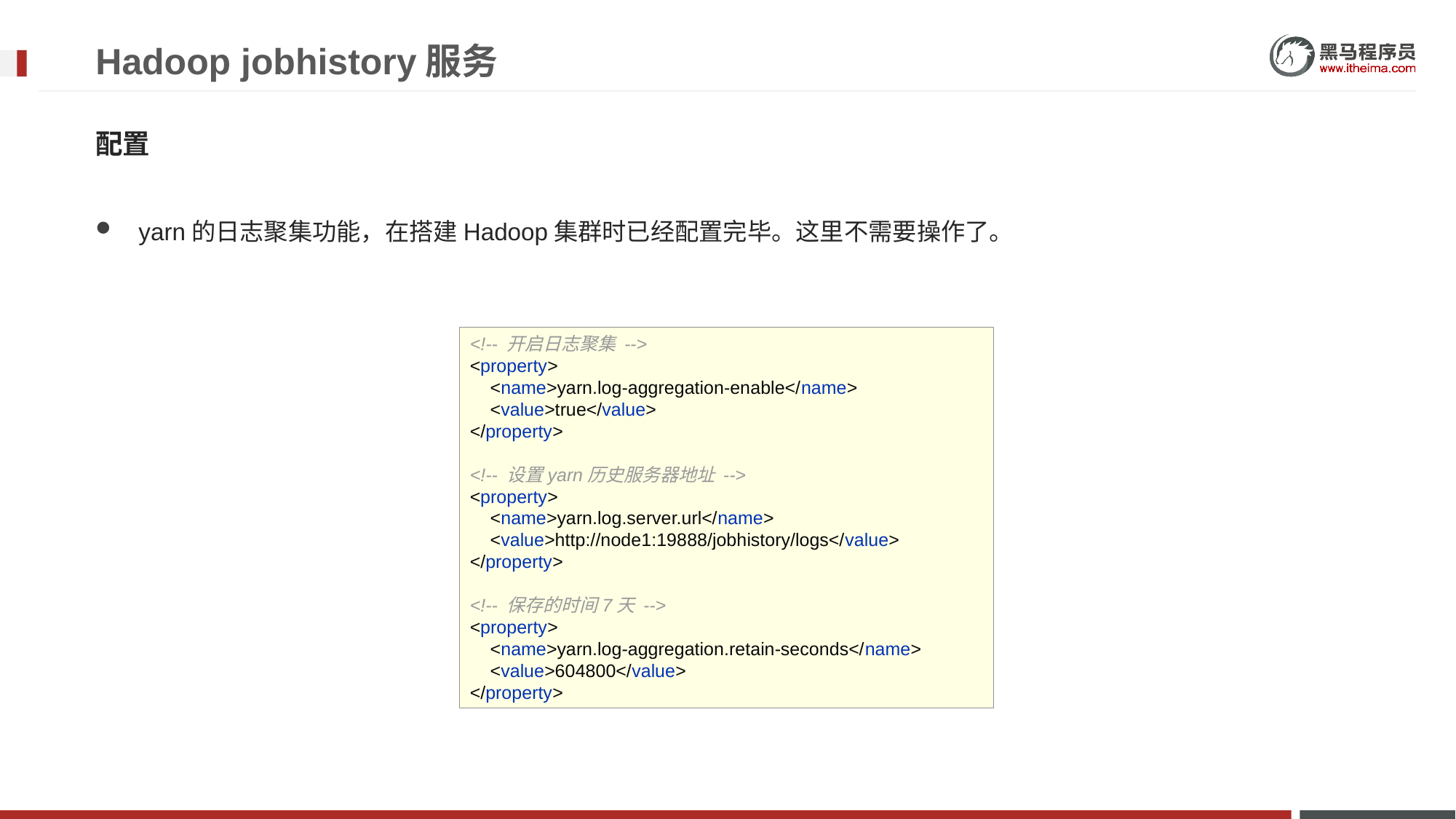

# Hadoop jobhistory服务
配置
yarn的日志聚集功能，在搭建Hadoop集群时已经配置完毕。这里不需要操作了。
<!-- 开启日志聚集 -->
<property>
    <name>yarn.log-aggregation-enable</name>
    <value>true</value>
</property>
<!-- 设置yarn历史服务器地址 -->
<property>
    <name>yarn.log.server.url</name>
    <value>http://node1:19888/jobhistory/logs</value>
</property>
<!-- 保存的时间7天 -->
<property>
    <name>yarn.log-aggregation.retain-seconds</name>
    <value>604800</value>
</property>